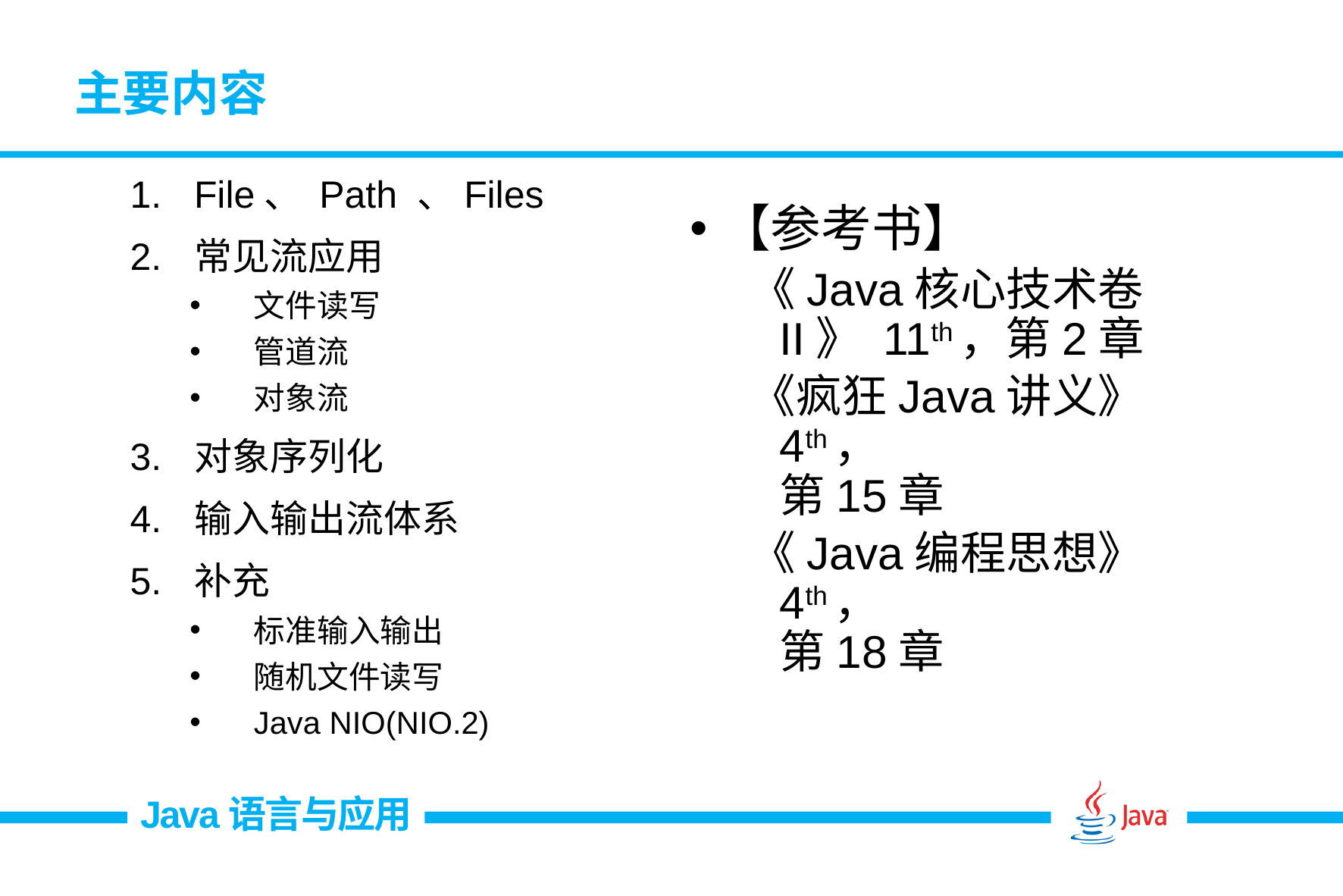

# 主要内容
File、 Path 、Files
常见流应用
文件读写
管道流
对象流
对象序列化
输入输出流体系
补充
标准输入输出
随机文件读写
Java NIO(NIO.2)
【参考书】
《Java核心技术卷II》 11th，第2章
《疯狂Java讲义》4th，
第15章
《Java编程思想》4th，
第18章
2